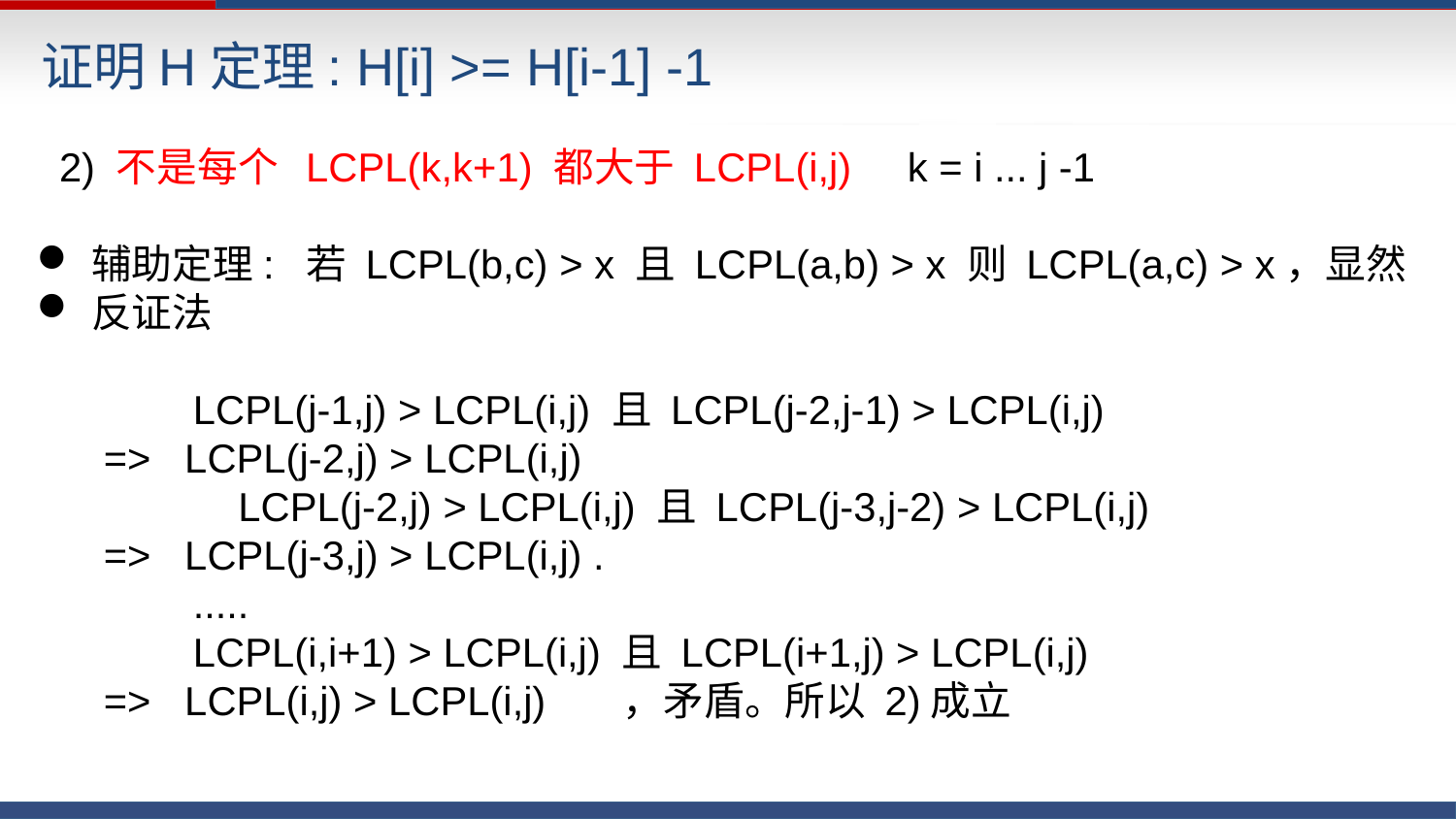

证明H定理: H[i] >= H[i-1] -1
  2) 不是每个  LCPL(k,k+1) 都大于 LCPL(i,j)     k = i ... j -1

辅助定理:  若 LCPL(b,c) > x 且 LCPL(a,b) > x 则 LCPL(a,c) > x，显然
反证法

              LCPL(j-1,j) > LCPL(i,j) 且 LCPL(j-2,j-1) > LCPL(i,j)
      =>   LCPL(j-2,j) > LCPL(i,j)
	     LCPL(j-2,j) > LCPL(i,j) 且 LCPL(j-3,j-2) > LCPL(i,j)
      =>   LCPL(j-3,j) > LCPL(i,j) .
              .....
              LCPL(i,i+1) > LCPL(i,j) 且 LCPL(i+1,j) > LCPL(i,j)
      =>   LCPL(i,j) > LCPL(i,j)      ，矛盾。所以 2)成立